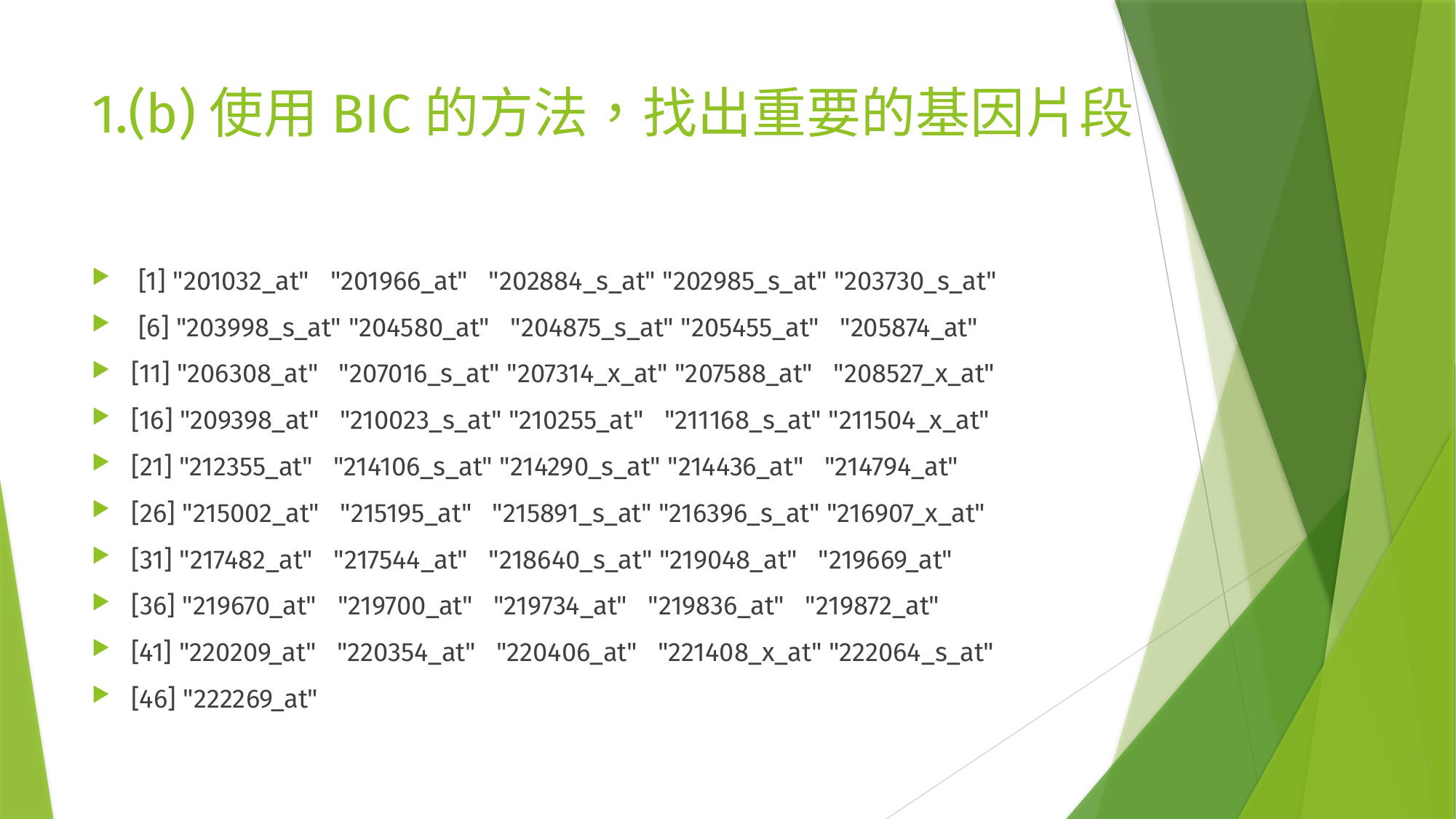

# 1.(b)使用BIC的方法，找出重要的基因片段
 [1] "201032_at"   "201966_at"   "202884_s_at" "202985_s_at" "203730_s_at"
 [6] "203998_s_at" "204580_at"   "204875_s_at" "205455_at"   "205874_at"
[11] "206308_at"   "207016_s_at" "207314_x_at" "207588_at"   "208527_x_at"
[16] "209398_at"   "210023_s_at" "210255_at"   "211168_s_at" "211504_x_at"
[21] "212355_at"   "214106_s_at" "214290_s_at" "214436_at"   "214794_at"
[26] "215002_at"   "215195_at"   "215891_s_at" "216396_s_at" "216907_x_at"
[31] "217482_at"   "217544_at"   "218640_s_at" "219048_at"   "219669_at"
[36] "219670_at"   "219700_at"   "219734_at"   "219836_at"   "219872_at"
[41] "220209_at"   "220354_at"   "220406_at"   "221408_x_at" "222064_s_at"
[46] "222269_at"